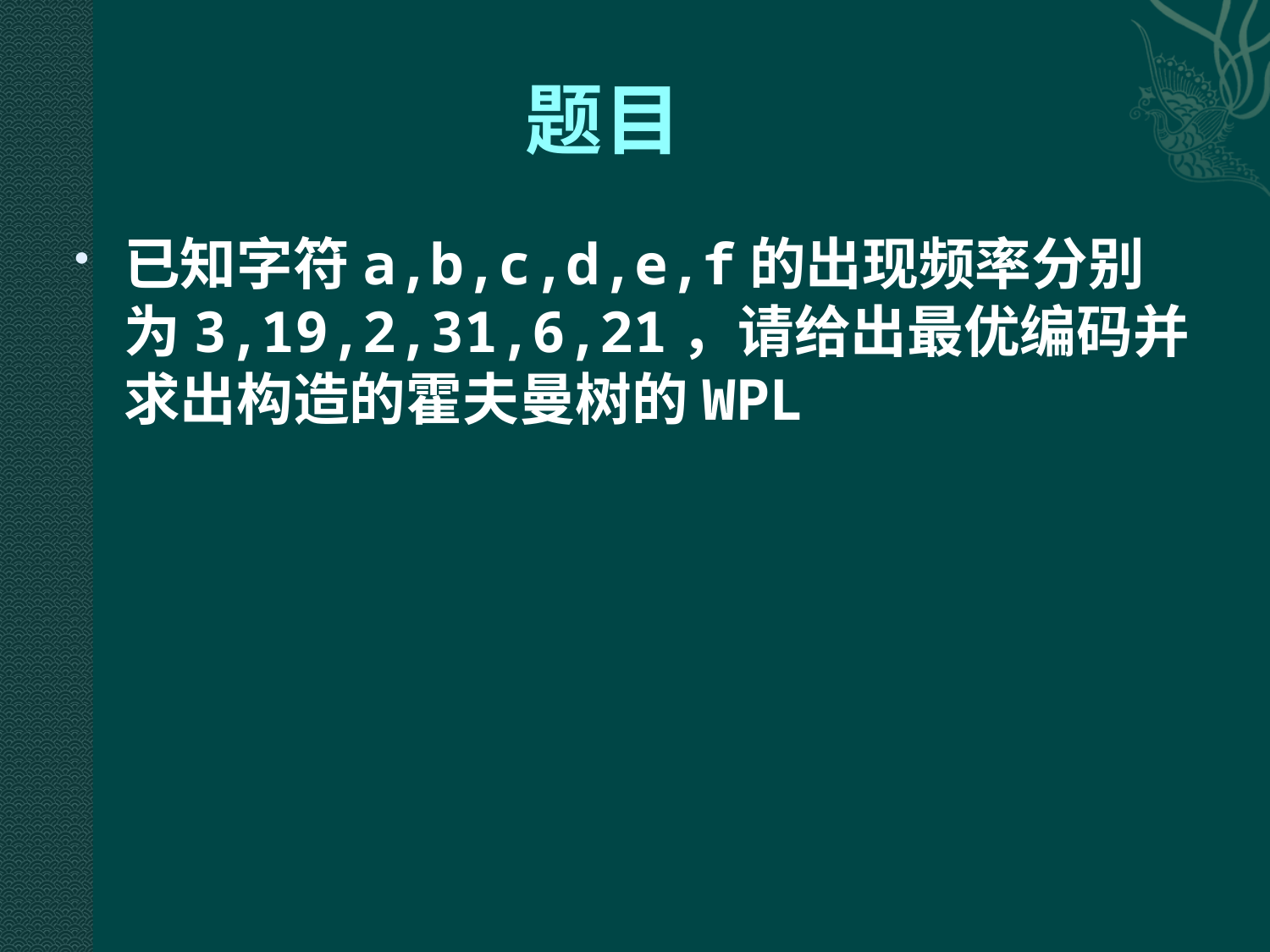

# 题目
已知字符a,b,c,d,e,f的出现频率分别为3,19,2,31,6,21，请给出最优编码并求出构造的霍夫曼树的WPL